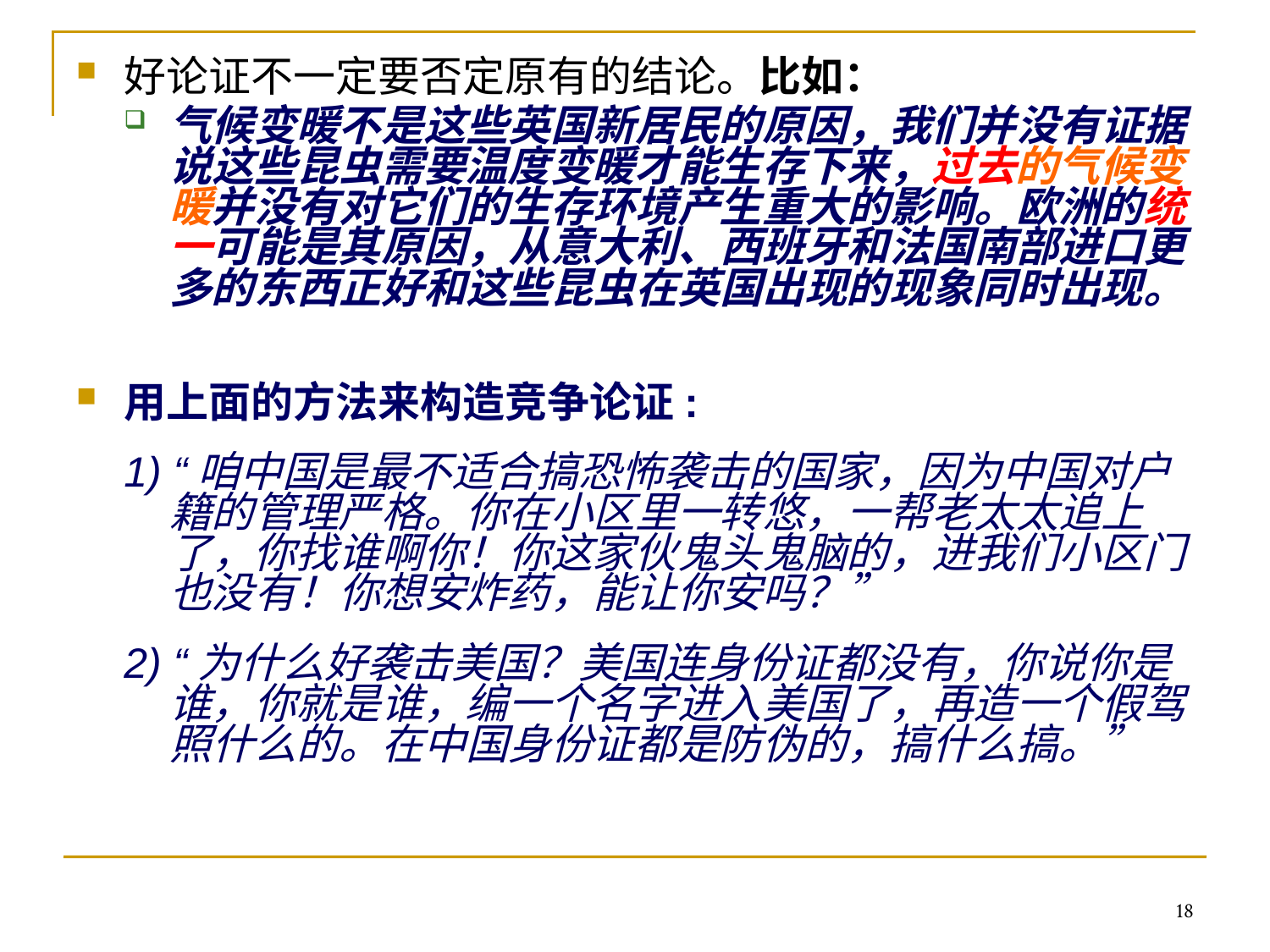

好论证不一定要否定原有的结论。比如：
气候变暖不是这些英国新居民的原因，我们并没有证据说这些昆虫需要温度变暖才能生存下来，过去的气候变暖并没有对它们的生存环境产生重大的影响。欧洲的统一可能是其原因，从意大利、西班牙和法国南部进口更多的东西正好和这些昆虫在英国出现的现象同时出现。

用上面的方法来构造竞争论证:

1) “咱中国是最不适合搞恐怖袭击的国家，因为中国对户籍的管理严格。你在小区里一转悠，一帮老太太追上了，你找谁啊你！你这家伙鬼头鬼脑的，进我们小区门也没有！你想安炸药，能让你安吗？”

2) “为什么好袭击美国？美国连身份证都没有，你说你是谁，你就是谁，编一个名字进入美国了，再造一个假驾照什么的。在中国身份证都是防伪的，搞什么搞。”
18